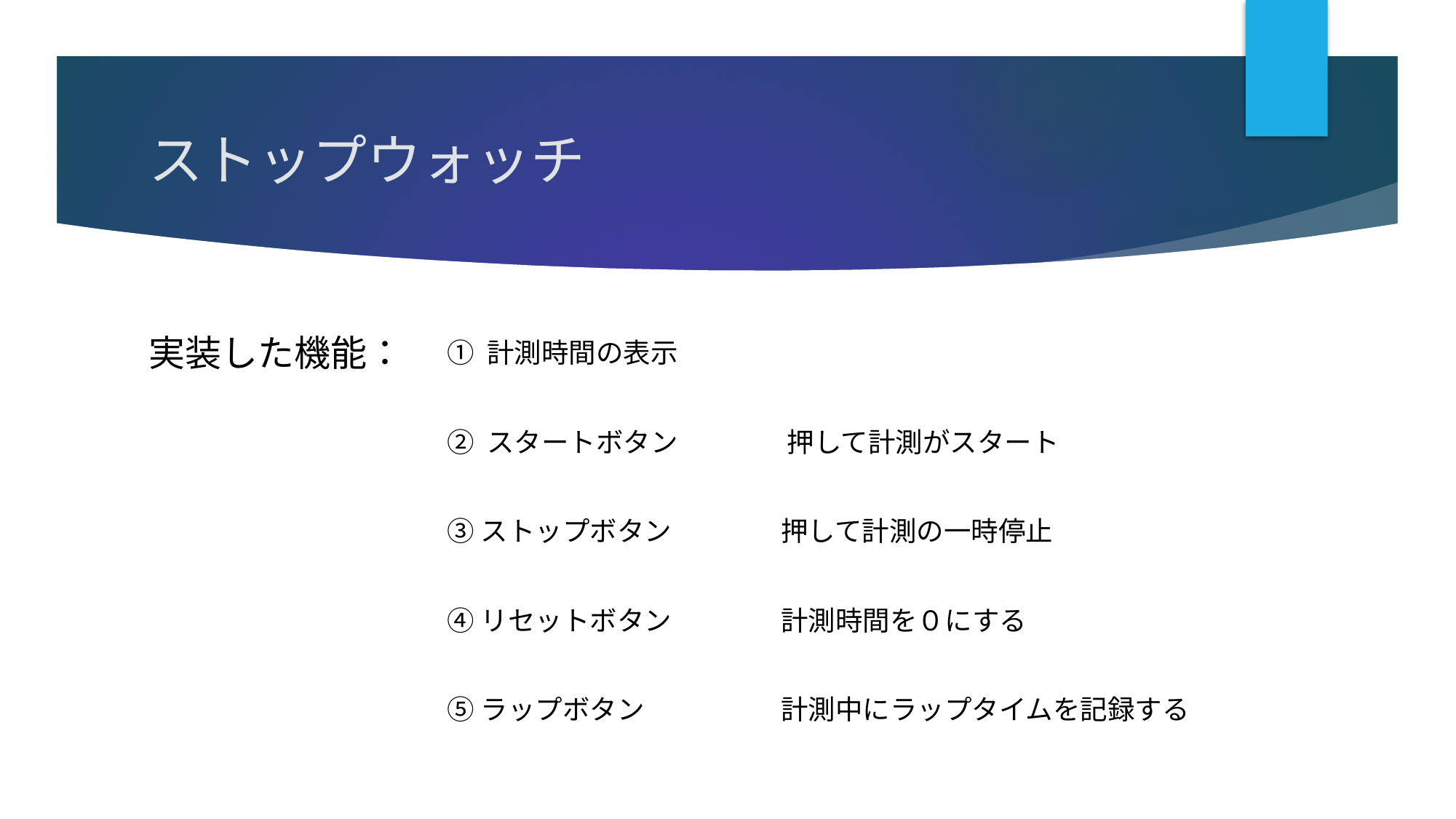

# ストップウォッチ
実装した機能：
① 計測時間の表示
② スタートボタン　　　　押して計測がスタート
③ストップボタン　　　　押して計測の一時停止
④リセットボタン　　　　計測時間を０にする
⑤ラップボタン　　　　　計測中にラップタイムを記録する